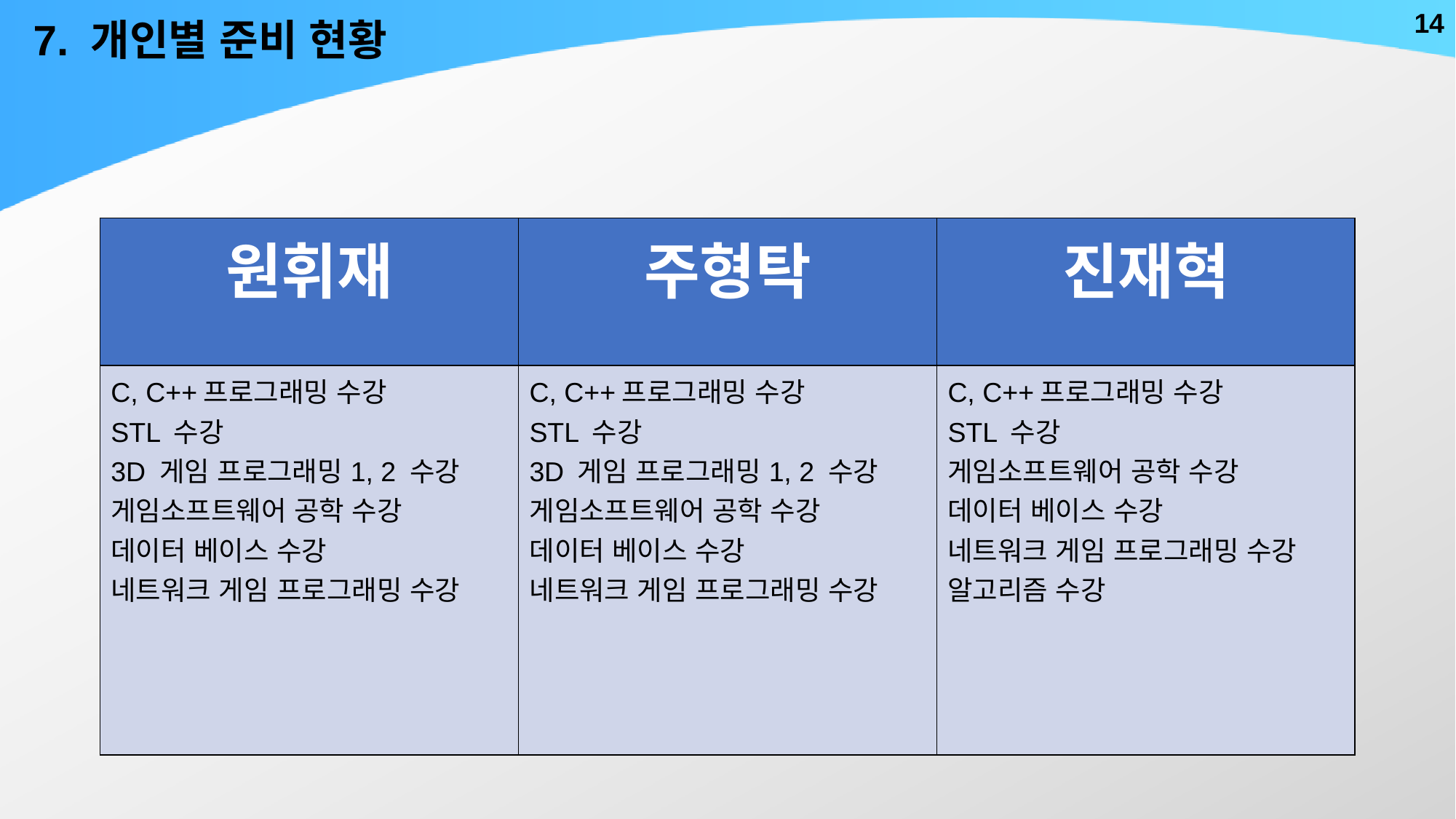

14
7. 개인별 준비 현황
| 원휘재 | 주형탁 | 진재혁 |
| --- | --- | --- |
| C, C++프로그래밍 수강 STL 수강 3D 게임 프로그래밍1, 2 수강 게임소프트웨어 공학 수강 데이터 베이스 수강 네트워크 게임 프로그래밍 수강 | C, C++프로그래밍 수강 STL 수강 3D 게임 프로그래밍1, 2 수강 게임소프트웨어 공학 수강 데이터 베이스 수강 네트워크 게임 프로그래밍 수강 | C, C++프로그래밍 수강 STL 수강 게임소프트웨어 공학 수강 데이터 베이스 수강 네트워크 게임 프로그래밍 수강 알고리즘 수강 |